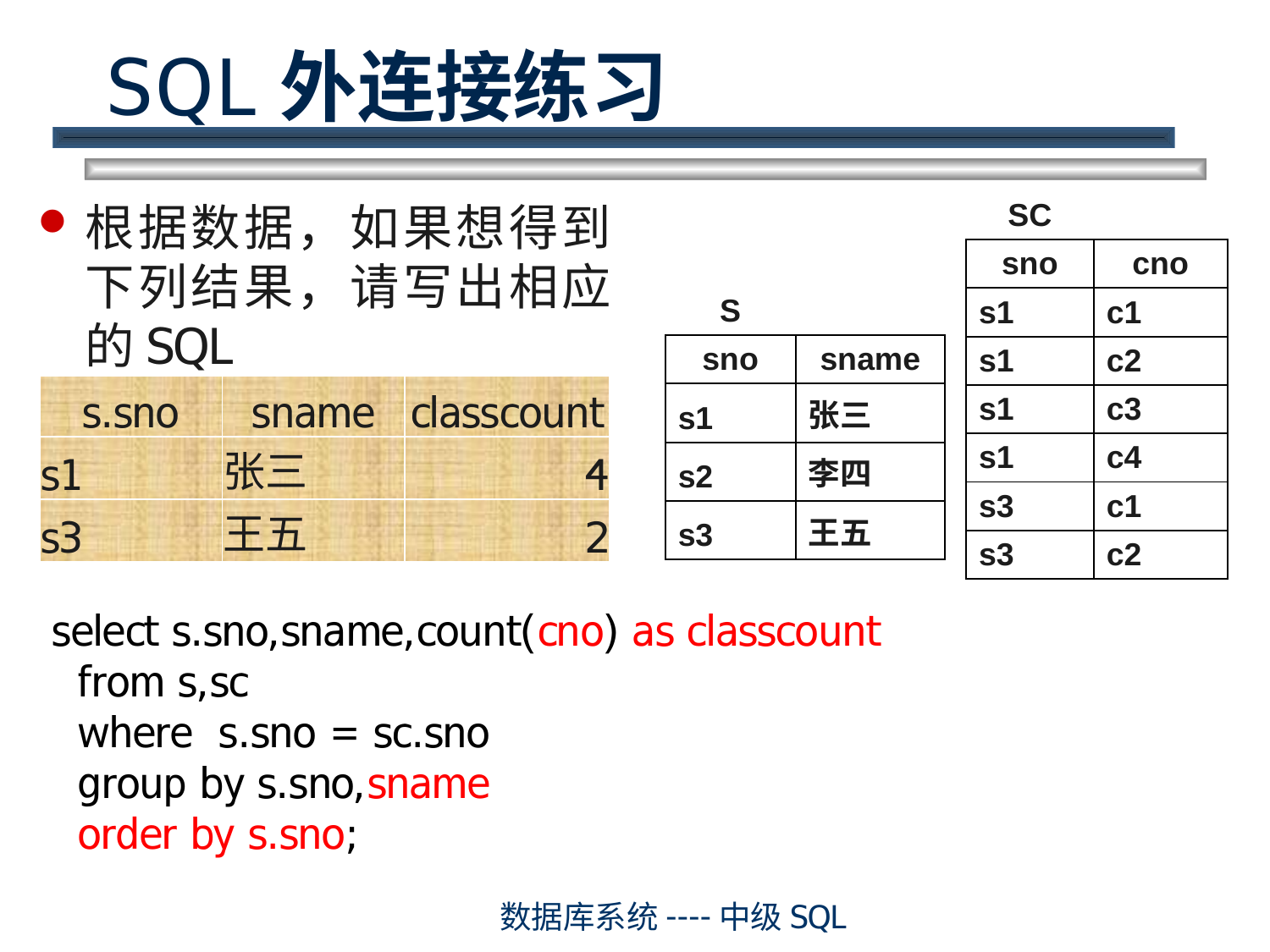

# SQL外连接练习
根据数据，如果想得到下列结果，请写出相应的SQL

| SC |  |
| --- | --- |
| sno | cno |
| s1 | c1 |
| s1 | c2 |
| s1 | c3 |
| s1 | c4 |
| s3 | c1 |
| s3 | c2 |
| S |  |
| --- | --- |
| sno | sname |
| s1 | 张三 |
| s2 | 李四 |
| s3 | 王五 |
| s.sno | sname | classcount |
| --- | --- | --- |
| s1 | 张三 | 4 |
| s3 | 王五 | 2 |
select s.sno,sname,count(cno) as classcount
  from s,sc
  where  s.sno = sc.sno
  group by s.sno,sname
  order by s.sno;
数据库系统----中级SQL